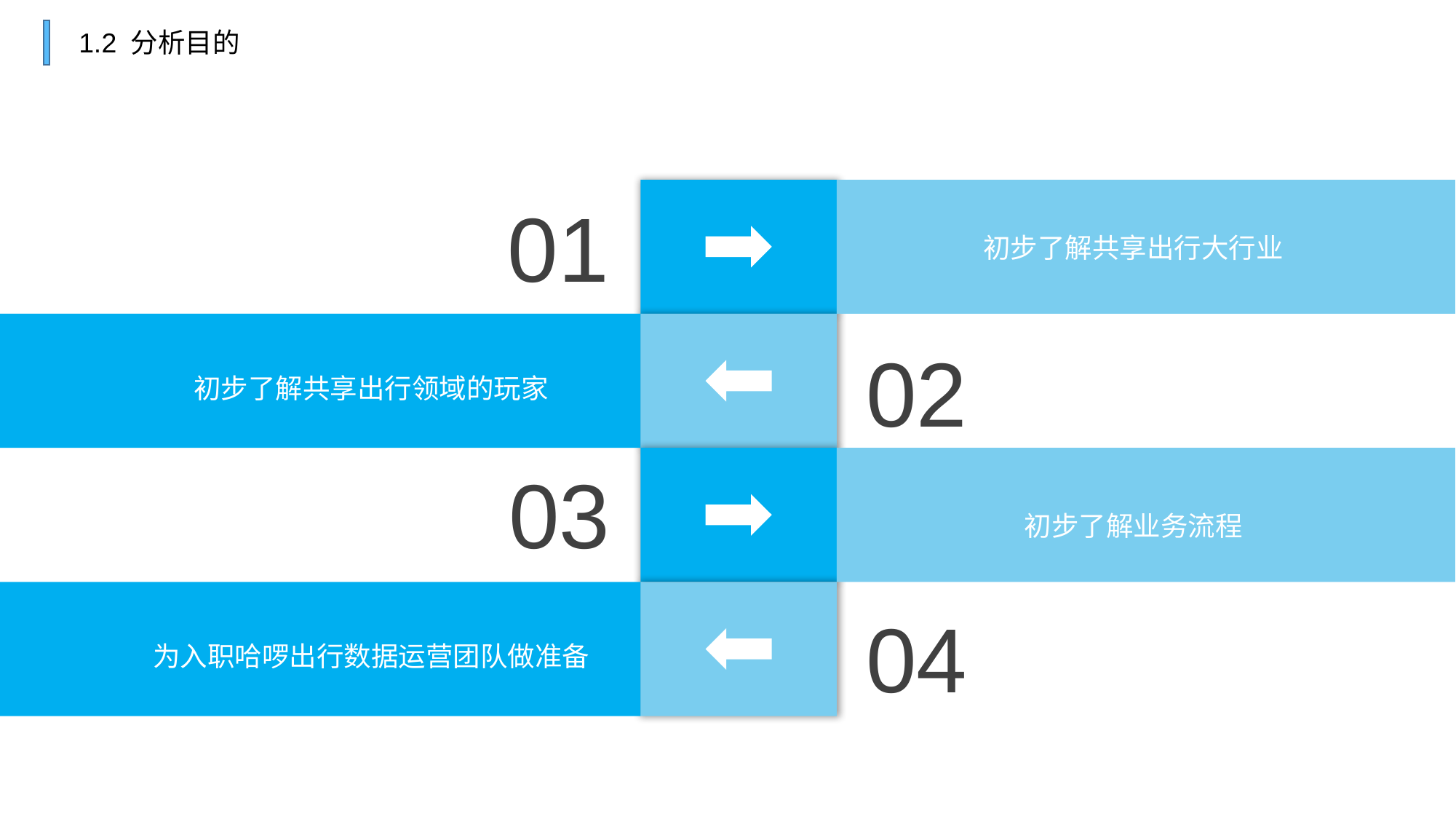

1.2 分析目的

01

初步了解共享出行大行业

02

初步了解共享出行领域的玩家

03

初步了解业务流程

04

为入职哈啰出行数据运营团队做准备